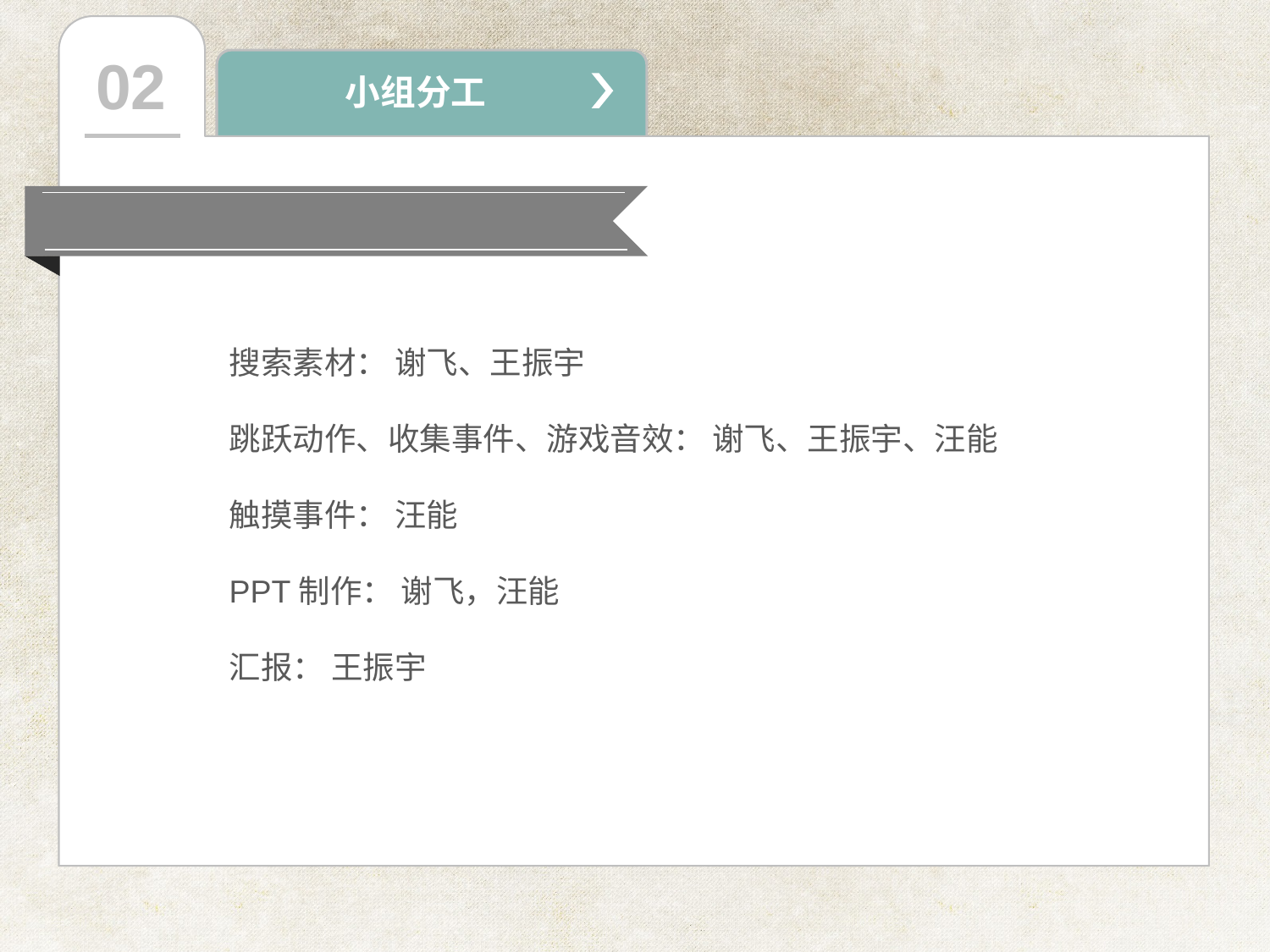

#
02

小组分工

搜索素材： 谢飞、王振宇

跳跃动作、收集事件、游戏音效： 谢飞、王振宇、汪能

触摸事件： 汪能

PPT制作： 谢飞，汪能

汇报： 王振宇